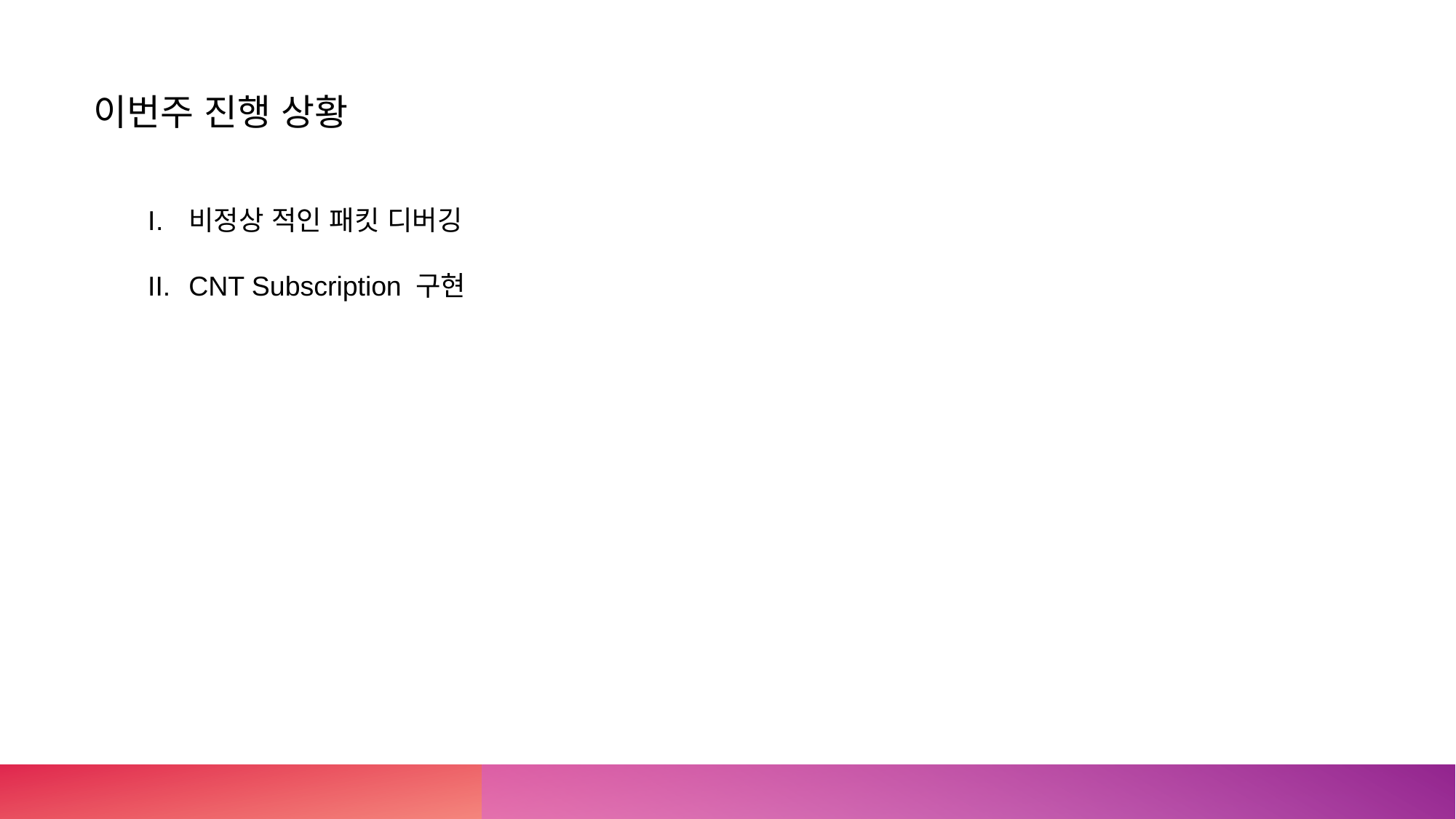

이번주 진행 상황
비정상 적인 패킷 디버깅

CNT Subscription 구현